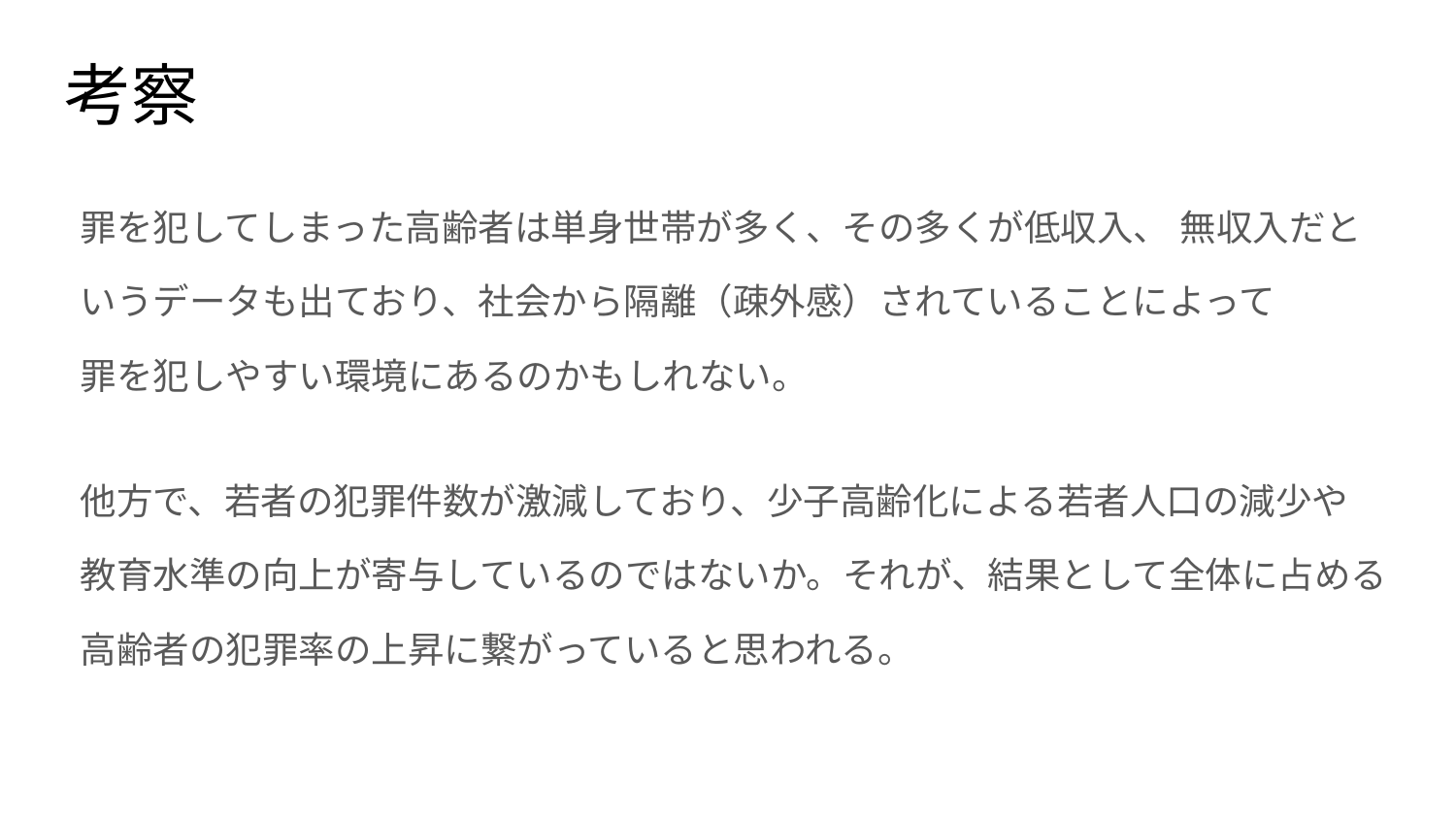

# 考察
罪を犯してしまった高齢者は単身世帯が多く、その多くが低収入、 無収入だと
いうデータも出ており、社会から隔離（疎外感）されていることによって
罪を犯しやすい環境にあるのかもしれない。
他方で、若者の犯罪件数が激減しており、少子高齢化による若者人口の減少や
教育水準の向上が寄与しているのではないか。それが、結果として全体に占める
高齢者の犯罪率の上昇に繋がっていると思われる。